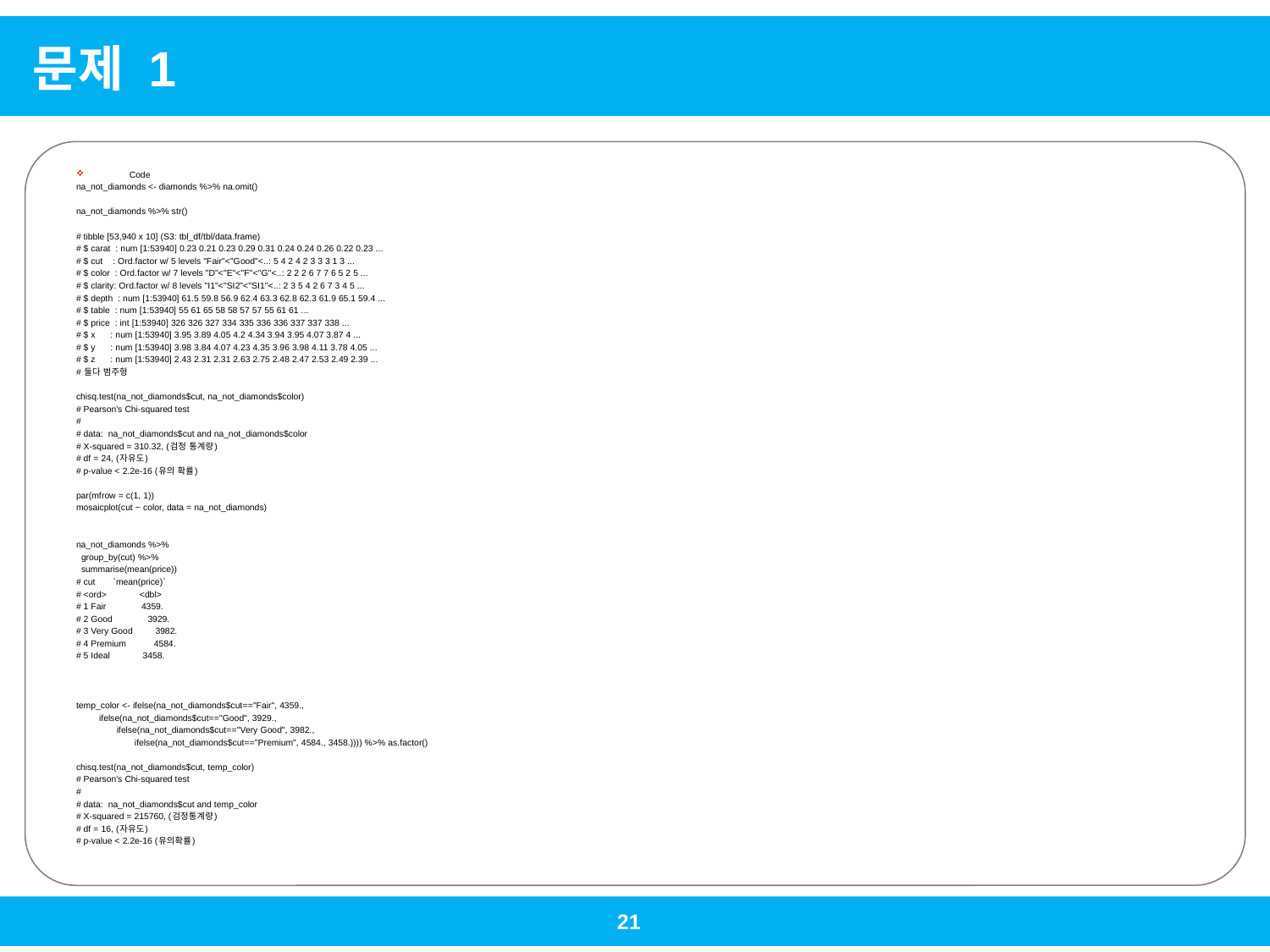

# 문제 1
Code
na_not_diamonds <- diamonds %>% na.omit()

na_not_diamonds %>% str()

# tibble [53,940 x 10] (S3: tbl_df/tbl/data.frame)
# $ carat  : num [1:53940] 0.23 0.21 0.23 0.29 0.31 0.24 0.24 0.26 0.22 0.23 ...
# $ cut    : Ord.factor w/ 5 levels "Fair"<"Good"<..: 5 4 2 4 2 3 3 3 1 3 ...
# $ color  : Ord.factor w/ 7 levels "D"<"E"<"F"<"G"<..: 2 2 2 6 7 7 6 5 2 5 ...
# $ clarity: Ord.factor w/ 8 levels "I1"<"SI2"<"SI1"<..: 2 3 5 4 2 6 7 3 4 5 ...
# $ depth  : num [1:53940] 61.5 59.8 56.9 62.4 63.3 62.8 62.3 61.9 65.1 59.4 ...
# $ table  : num [1:53940] 55 61 65 58 58 57 57 55 61 61 ...
# $ price  : int [1:53940] 326 326 327 334 335 336 336 337 337 338 ...
# $ x      : num [1:53940] 3.95 3.89 4.05 4.2 4.34 3.94 3.95 4.07 3.87 4 ...
# $ y      : num [1:53940] 3.98 3.84 4.07 4.23 4.35 3.96 3.98 4.11 3.78 4.05 ...
# $ z      : num [1:53940] 2.43 2.31 2.31 2.63 2.75 2.48 2.47 2.53 2.49 2.39 ...
# 둘다 범주형

chisq.test(na_not_diamonds$cut, na_not_diamonds$color)
# Pearson's Chi-squared test
#
# data:  na_not_diamonds$cut and na_not_diamonds$color
# X-squared = 310.32, (검정 통계량)
# df = 24, (자유도)
# p-value < 2.2e-16 (유의 확률)

par(mfrow = c(1, 1))
mosaicplot(cut ~ color, data = na_not_diamonds)

na_not_diamonds %>%
  group_by(cut) %>%
  summarise(mean(price))
# cut       `mean(price)`
# <ord>             <dbl>
# 1 Fair              4359.
# 2 Good              3929.
# 3 Very Good         3982.
# 4 Premium           4584.
# 5 Ideal             3458.

temp_color <- ifelse(na_not_diamonds$cut=="Fair", 4359.,
         ifelse(na_not_diamonds$cut=="Good", 3929.,
                ifelse(na_not_diamonds$cut=="Very Good", 3982.,
                       ifelse(na_not_diamonds$cut=="Premium", 4584., 3458.)))) %>% as.factor()

chisq.test(na_not_diamonds$cut, temp_color)
# Pearson's Chi-squared test
#
# data:  na_not_diamonds$cut and temp_color
# X-squared = 215760, (검정통계량)
# df = 16, (자유도)
# p-value < 2.2e-16 (유의확률)

21